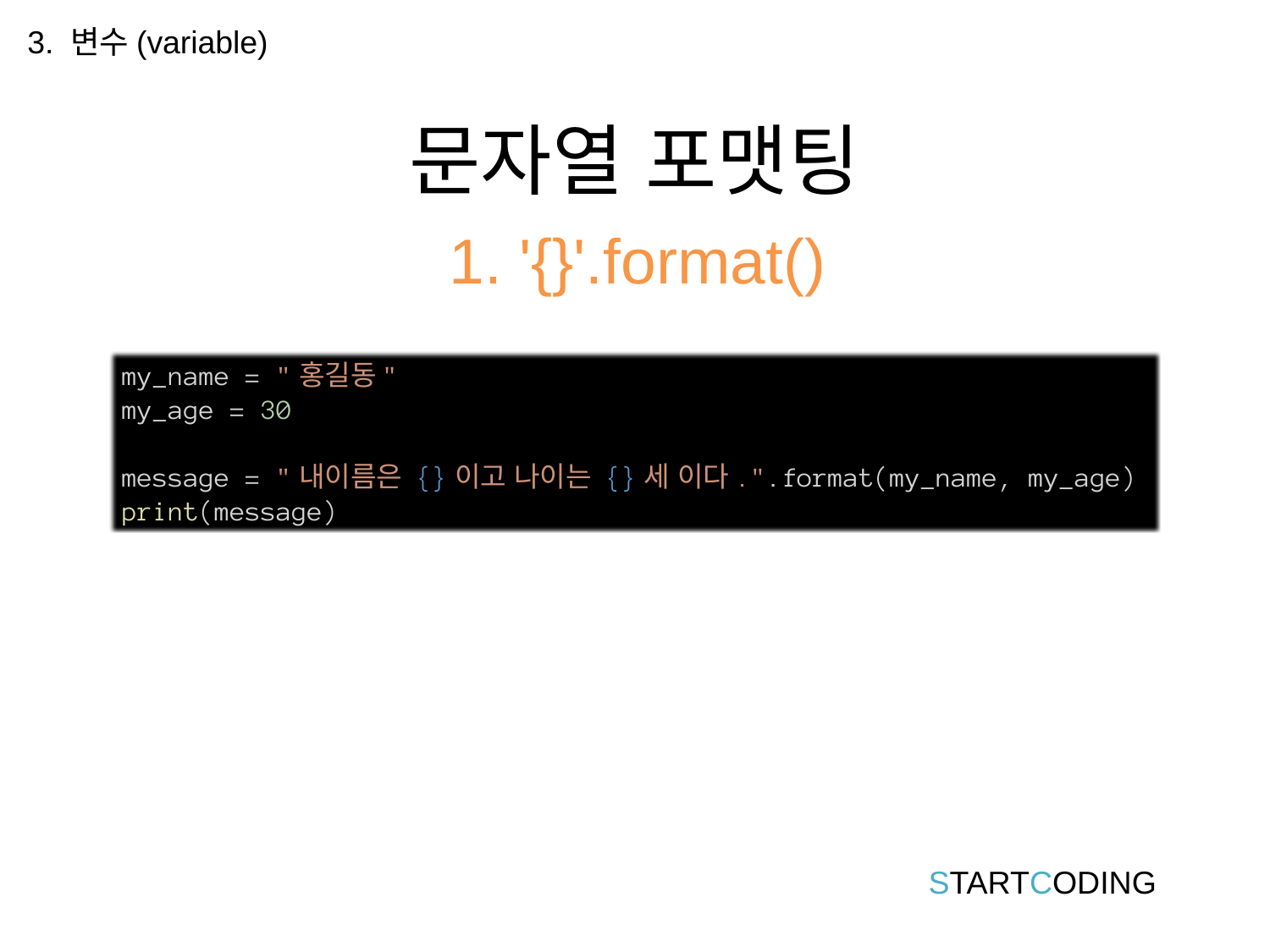

3. 변수(variable)
# 문자열 포맷팅
1. '{}'.format()
my_name = "홍길동"
my_age = 30
message = "내이름은 {}이고 나이는 {}세 이다.".format(my_name, my_age)
print(message)
STARTCODING